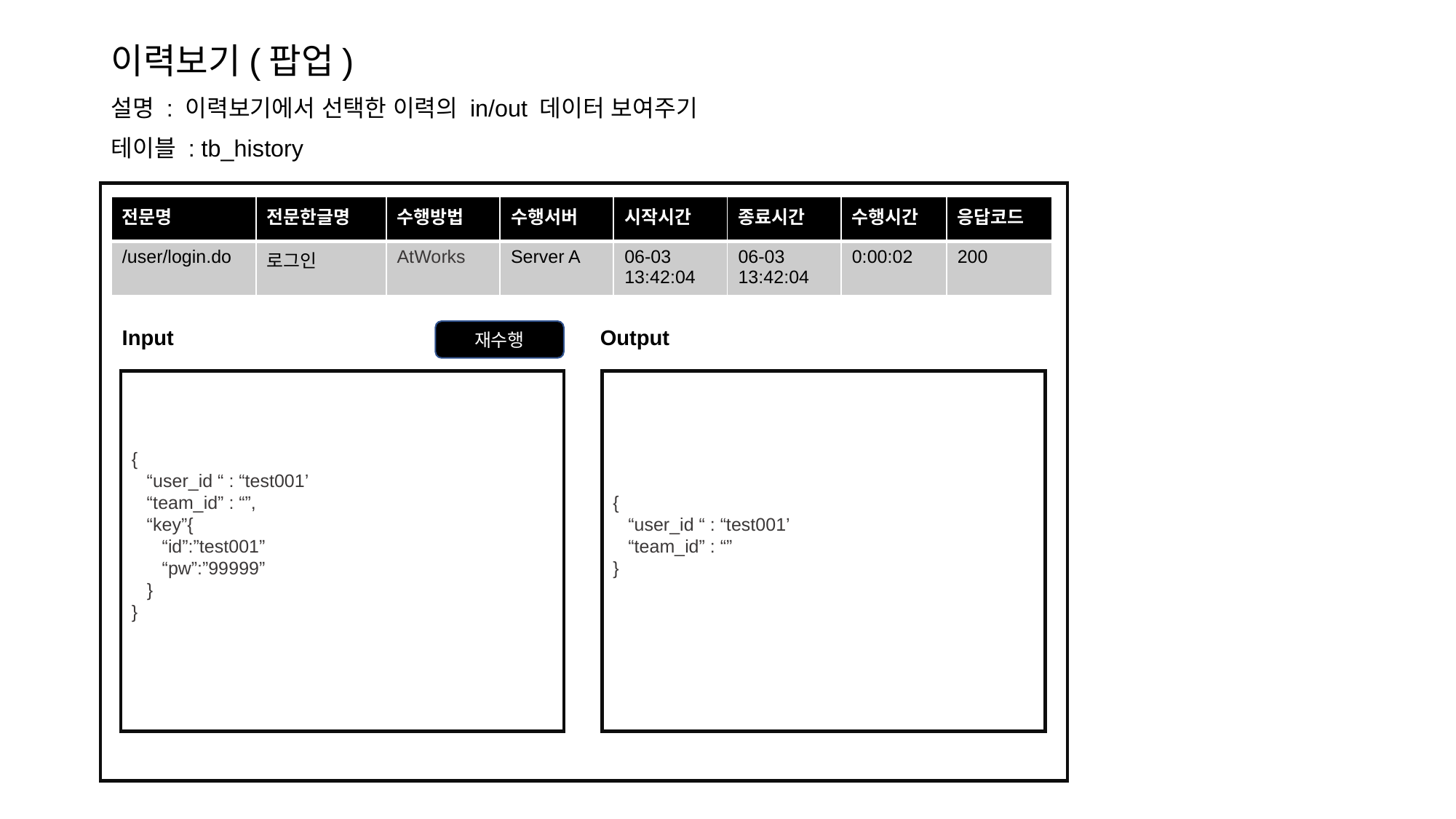

이력보기(팝업)
설명 : 이력보기에서 선택한 이력의 in/out 데이터 보여주기
테이블 : tb_history

| 전문명 | 전문한글명 | 수행방법 | 수행서버 | 시작시간 | 종료시간 | 수행시간 | 응답코드 |
| --- | --- | --- | --- | --- | --- | --- | --- |
| /user/login.do | 로그인 | AtWorks | Server A | 06-03 13:42:04 | 06-03 13:42:04 | 0:00:02 | 200 |
Output
Input
재수행
{
   “user_id “ : “test001’
   “team_id” : “”,
   “key”{
      “id”:”test001”
      “pw”:”99999”
   }
}

{
   “user_id “ : “test001’
   “team_id” : “”
}